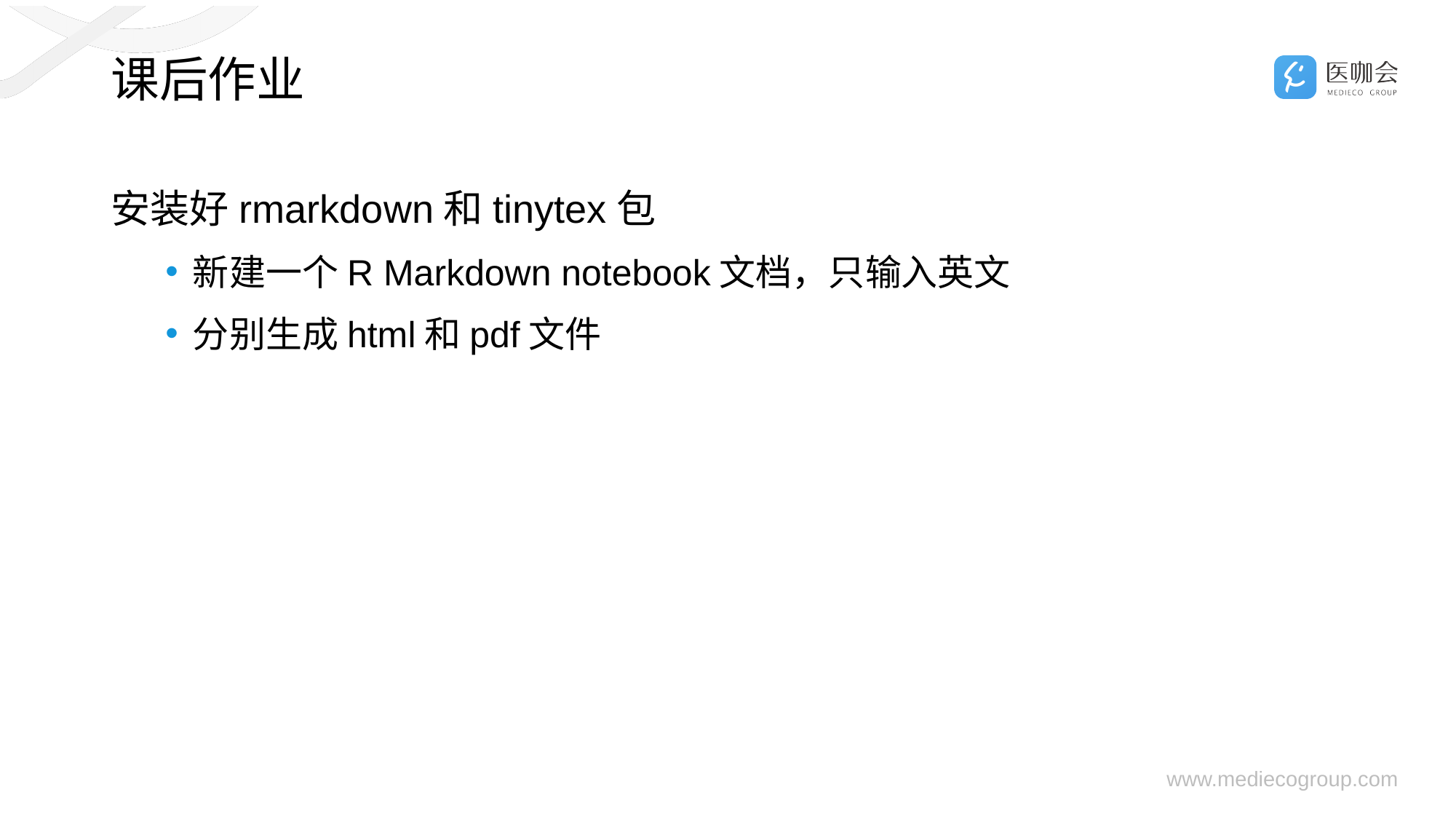

# 课后作业
安装好rmarkdown和tinytex包
新建一个R Markdown notebook文档，只输入英文
分别生成html和pdf文件